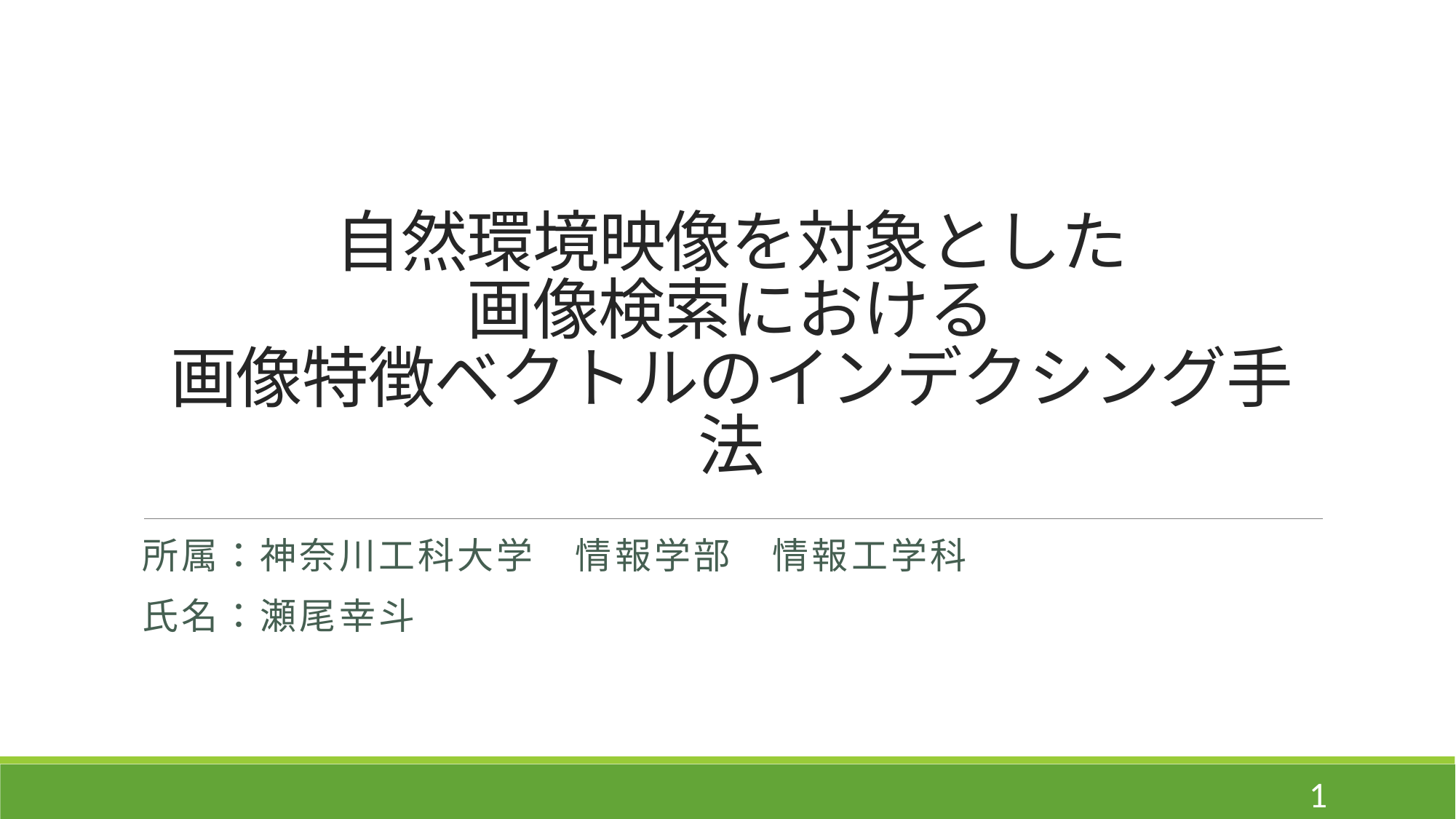

# 自然環境映像を対象とした 画像検索における 画像特徴ベクトルのインデクシング手法
所属：神奈川工科大学　情報学部　情報工学科
氏名：瀬尾幸斗
1